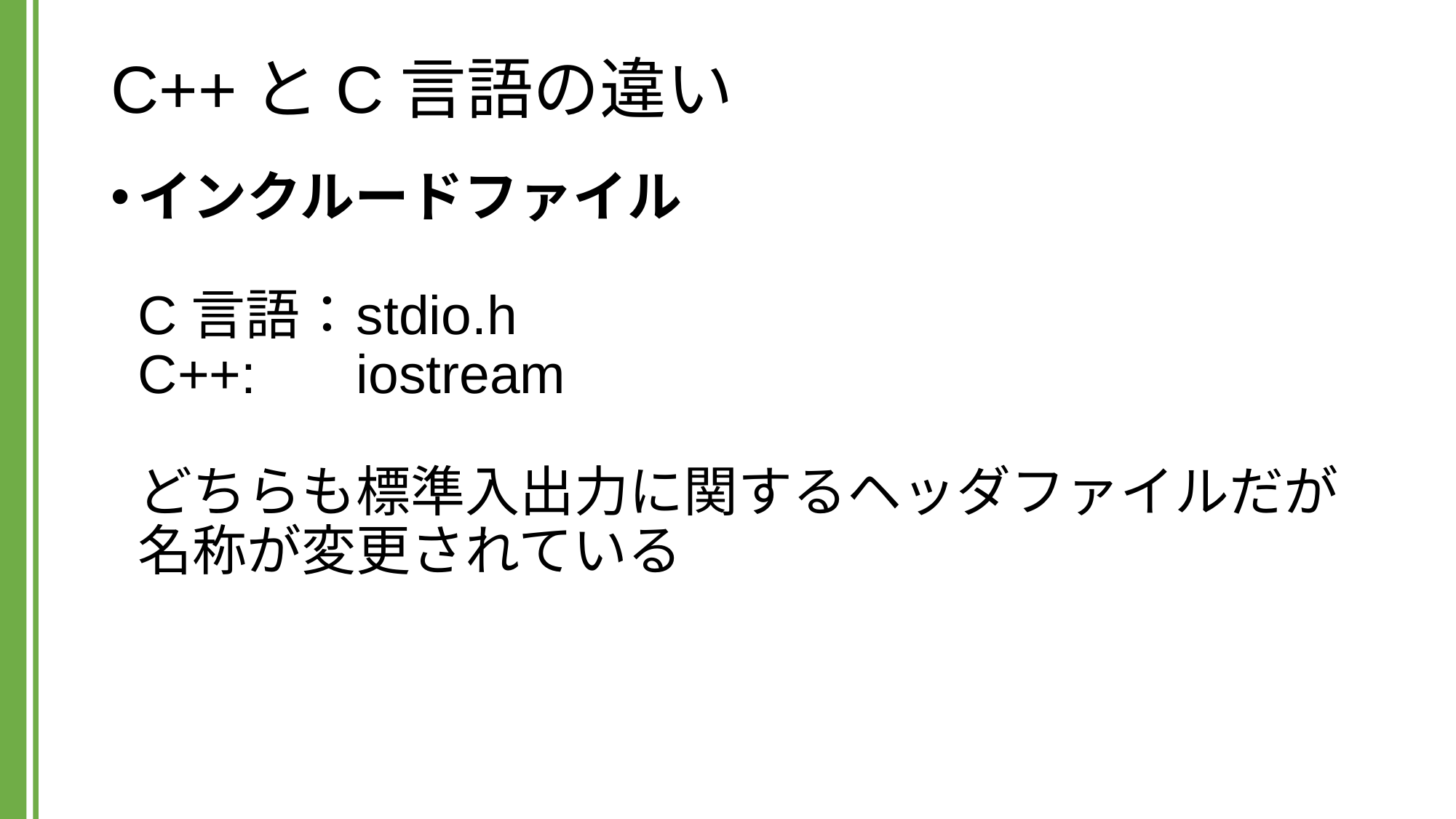

# C++とC言語の違い
インクルードファイル
C言語：	stdio.h
C++:	iostream
どちらも標準入出力に関するヘッダファイルだが
名称が変更されている